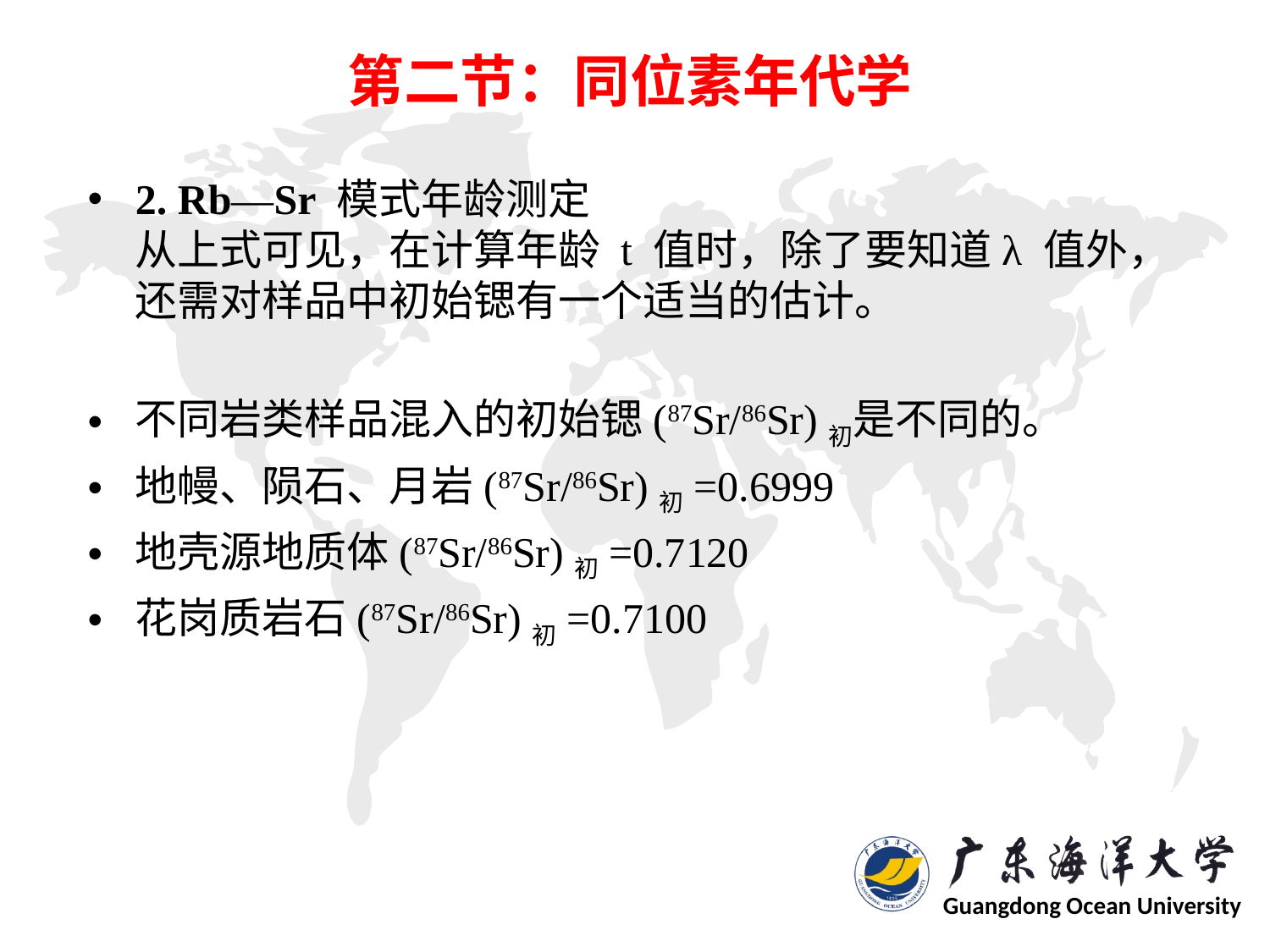

# 第二节：同位素年代学
2. Rb—Sr 模式年龄测定
从上式可见，在计算年龄 t 值时，除了要知道λ 值外，还需对样品中初始锶有一个适当的估计。

不同岩类样品混入的初始锶(87Sr/86Sr)初是不同的。
地幔、陨石、月岩(87Sr/86Sr)初=0.6999
地壳源地质体(87Sr/86Sr)初=0.7120
花岗质岩石(87Sr/86Sr)初=0.7100